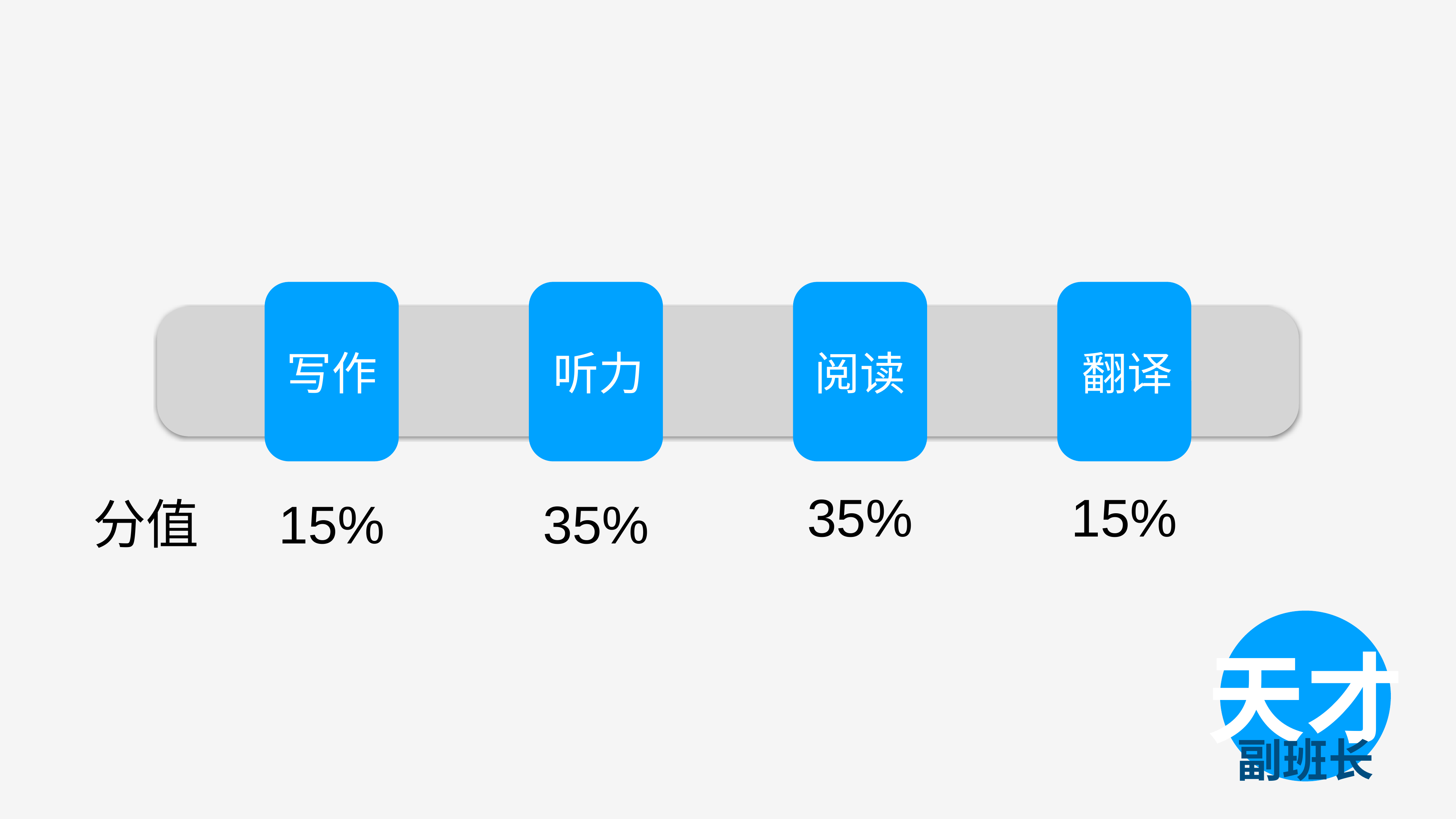

写作

听力

阅读

翻译

35%
15%
分值
15%
35%